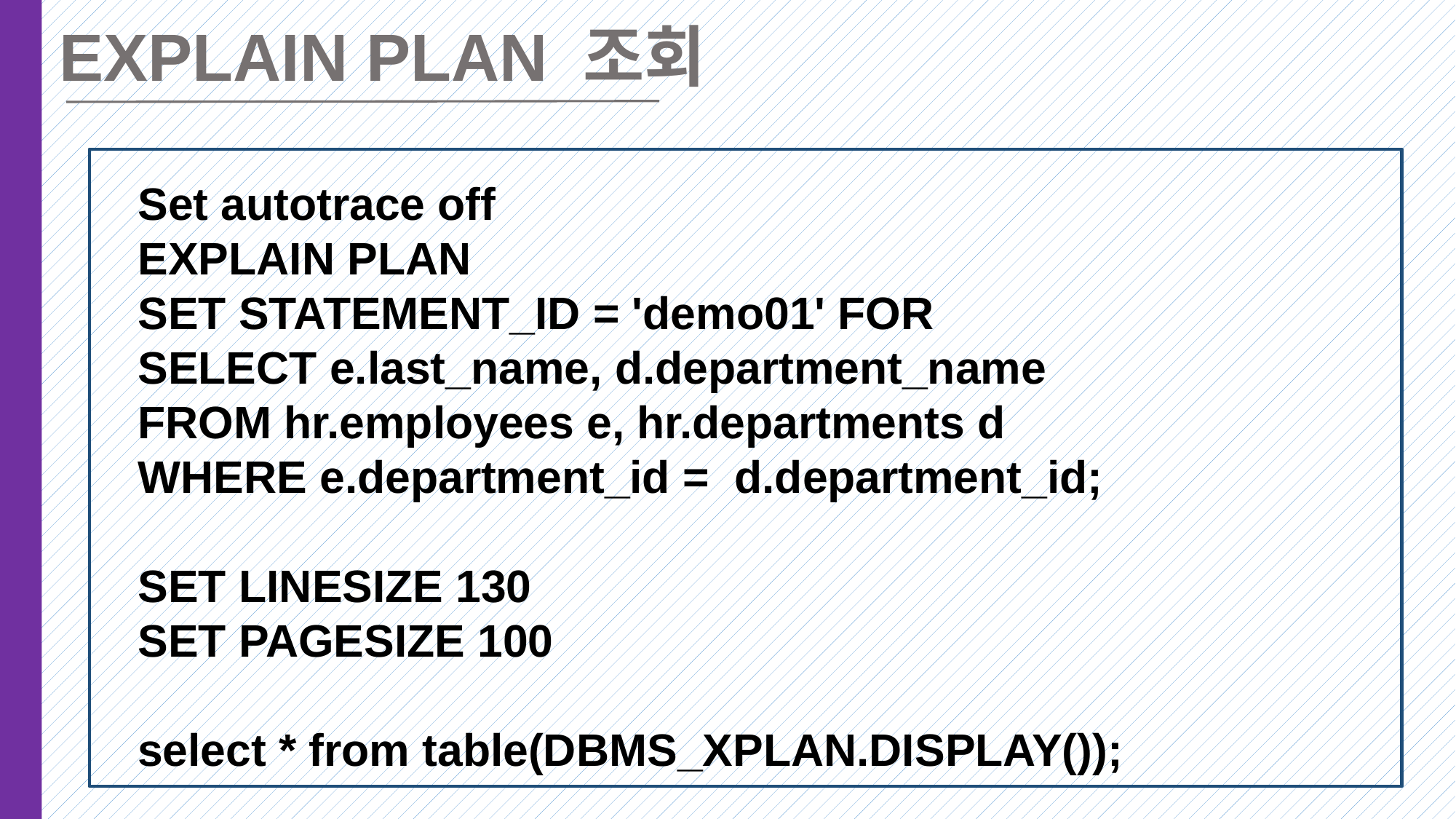

EXPLAIN PLAN 조회

   Set autotrace off
   EXPLAIN PLAN
   SET STATEMENT_ID = 'demo01' FOR
   SELECT e.last_name, d.department_name
   FROM hr.employees e, hr.departments d
   WHERE e.department_id =  d.department_id;

   SET LINESIZE 130
   SET PAGESIZE 100

   select * from table(DBMS_XPLAN.DISPLAY());